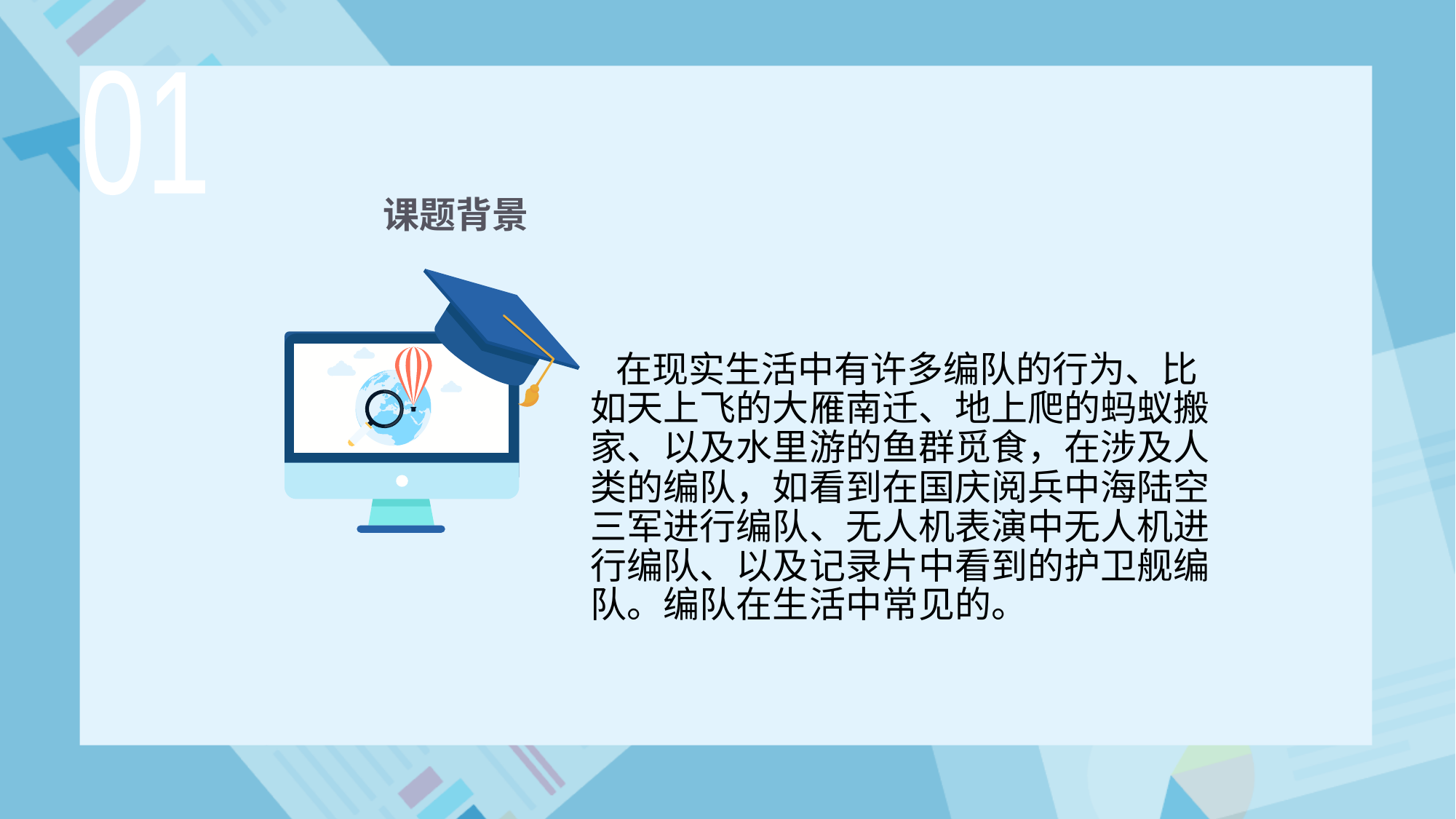

01
# 课题背景
  在现实生活中有许多编队的行为、比如天上飞的大雁南迁、地上爬的蚂蚁搬家、以及水里游的鱼群觅食，在涉及人类的编队，如看到在国庆阅兵中海陆空三军进行编队、无人机表演中无人机进行编队、以及记录片中看到的护卫舰编队。编队在生活中常见的。